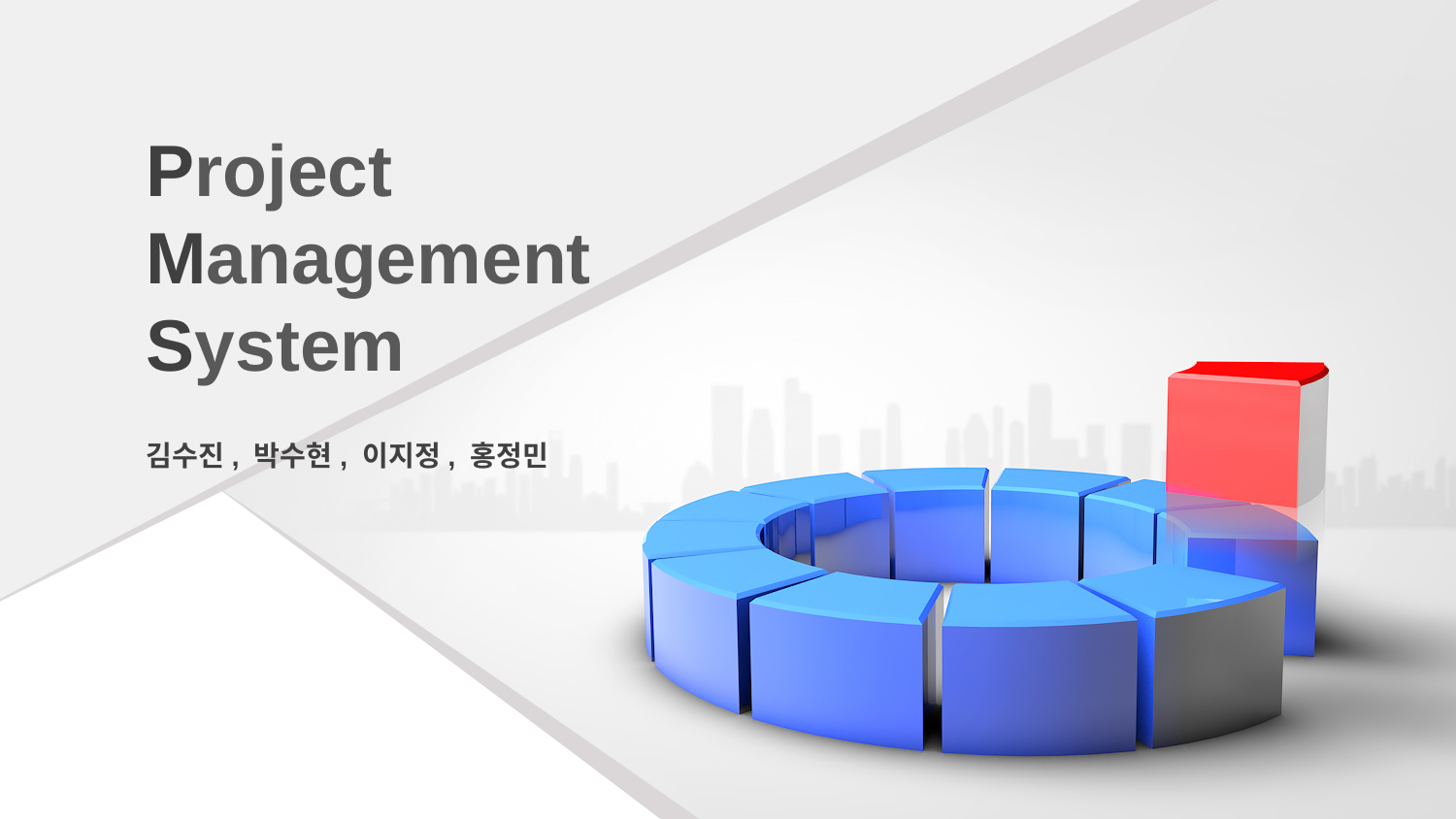

Project Management System
김수진, 박수현, 이지정, 홍정민